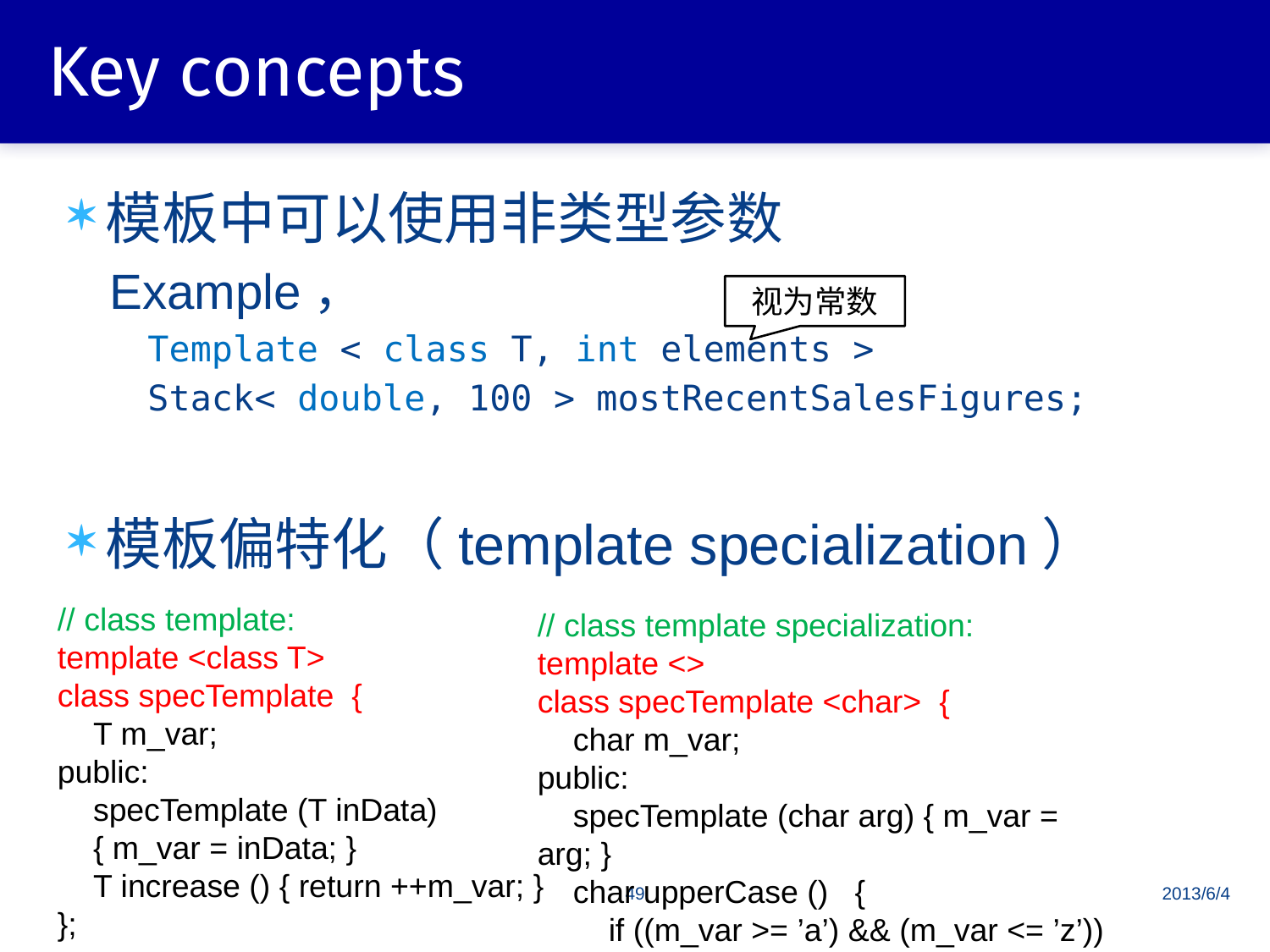

# Key concepts
模板中可以使用非类型参数
Example，
	Template < class T, int elements >
	Stack< double, 100 > mostRecentSalesFigures;

模板偏特化（template specialization）

视为常数
// class template:
template <class T>
class specTemplate  {
    T m_var;
public:
    specTemplate (T inData)
    { m_var = inData; }
    T increase () { return ++m_var; }
};
// class template specialization:
template <>
class specTemplate <char>  {
    char m_var;
public:
    specTemplate (char arg) { m_var = arg; }
    char upperCase ()   {
        if ((m_var >= ’a’) && (m_var <= ’z’))
            m_var += ’A’-’a’;
        return m_var;    }  } ;
49
2013/6/4